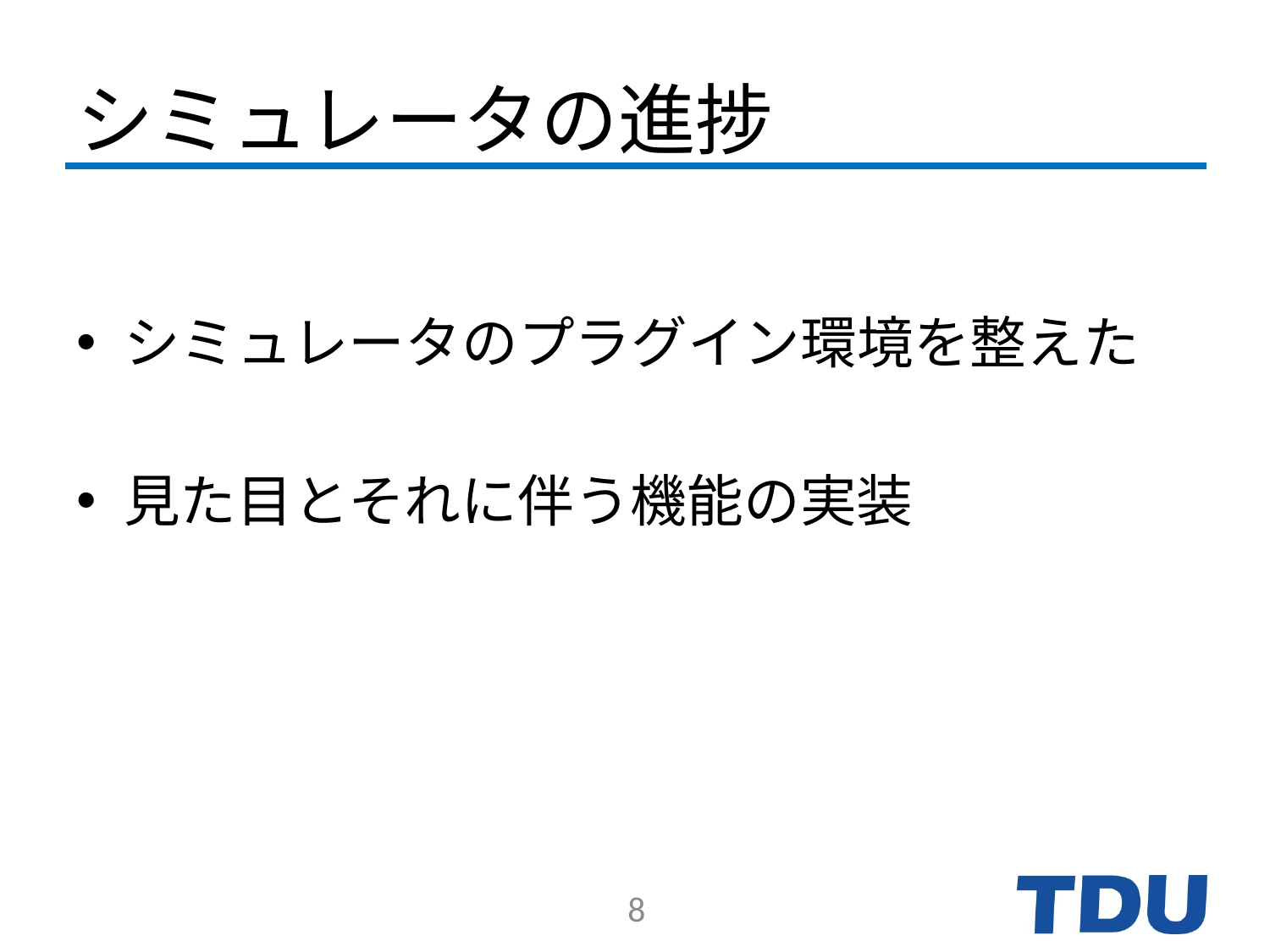

# シミュレータの進捗

シミュレータのプラグイン環境を整えた

見た目とそれに伴う機能の実装
8